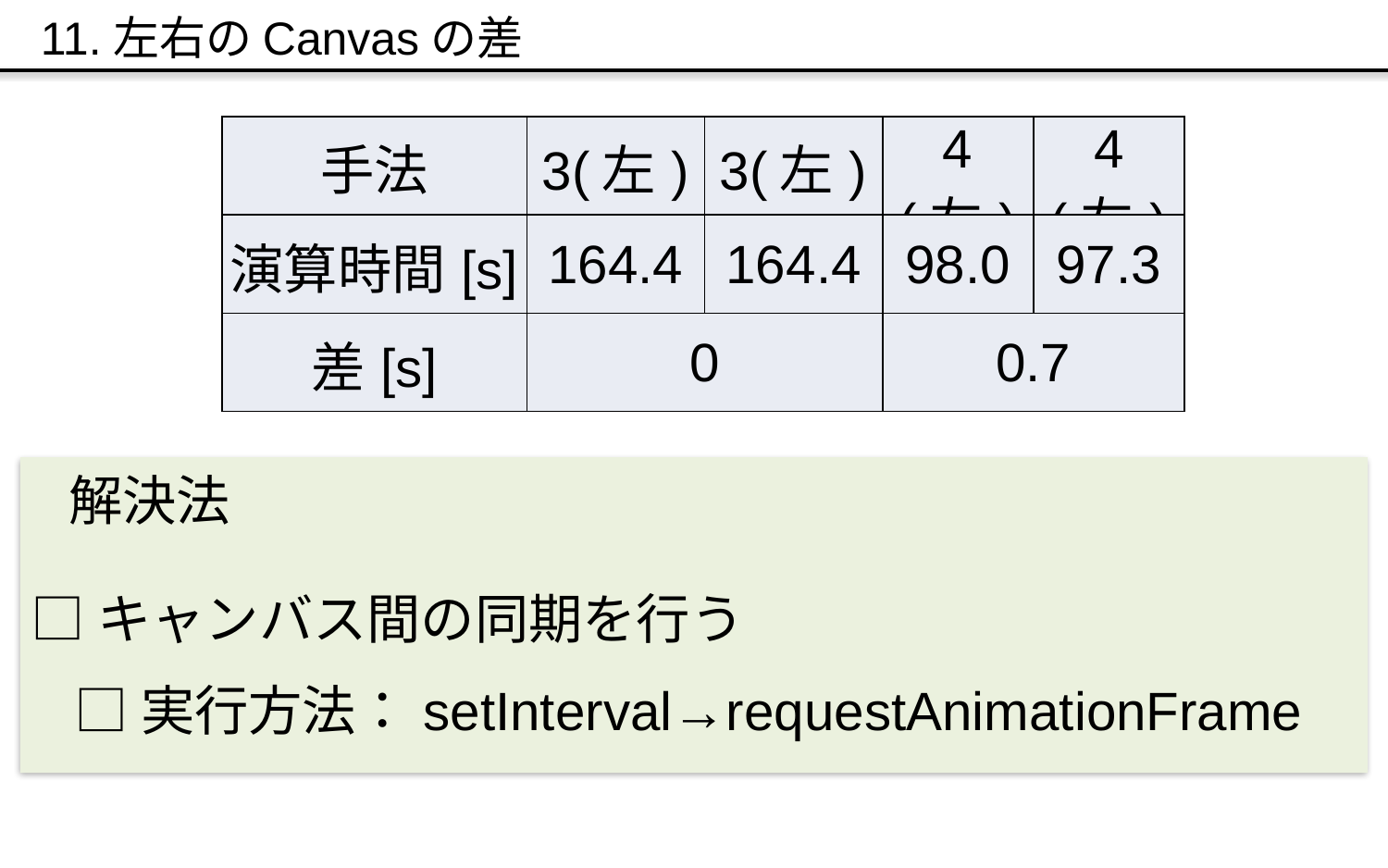

11.左右のCanvasの差
| 手法 | 3(左) | 3(左) | 4(左) | 4(左) |
| --- | --- | --- | --- | --- |
| 演算時間[s] | 164.4 | 164.4 | 98.0 | 97.3 |
| 差[s] | 0 |  | 0.7 |  |

解決法
□キャンバス間の同期を行う
□実行方法：setInterval→requestAnimationFrame